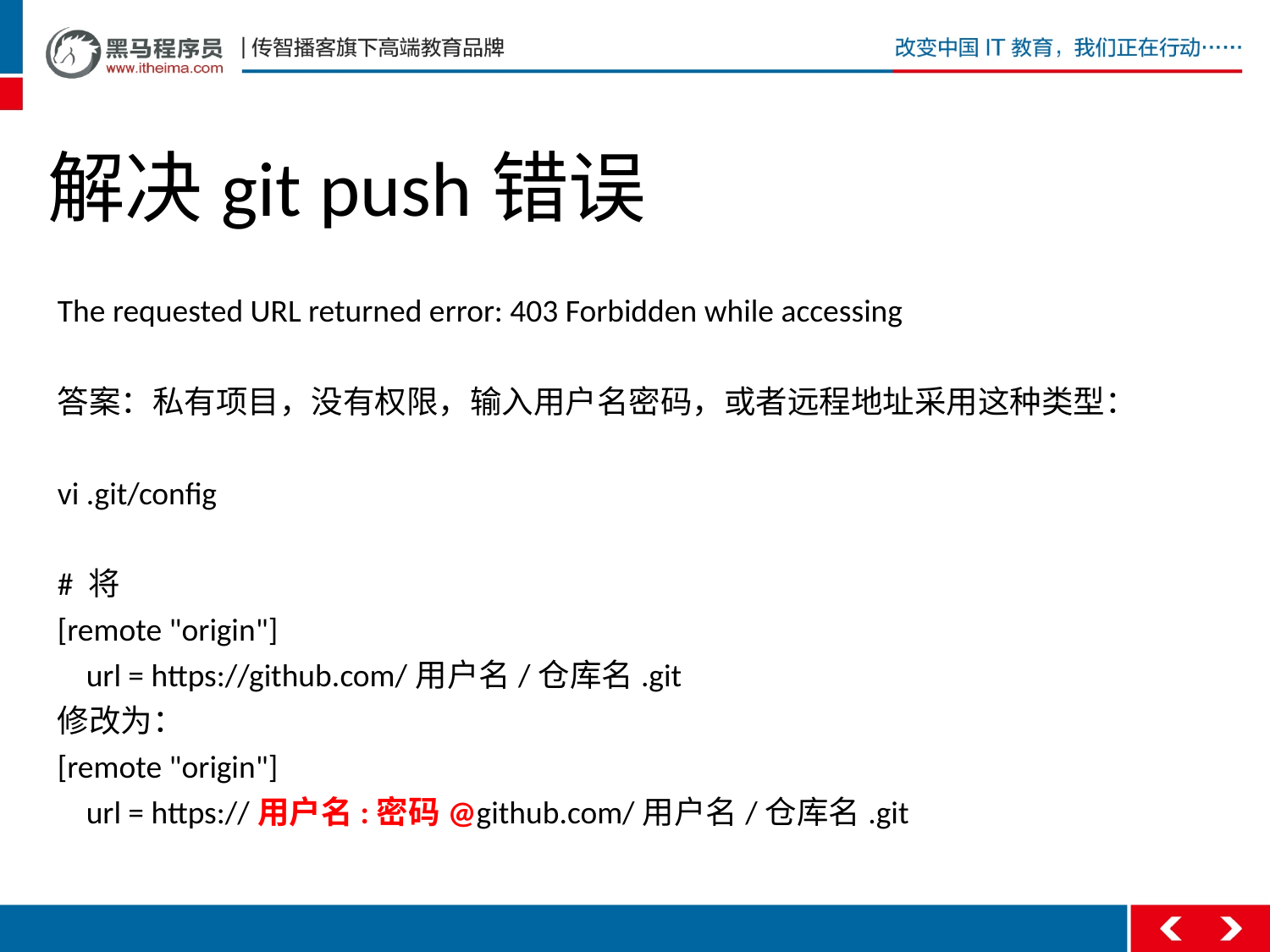

# 解决git push错误
The requested URL returned error: 403 Forbidden while accessing

答案：私有项目，没有权限，输入用户名密码，或者远程地址采用这种类型：

vi .git/config

# 将
[remote "origin"]
    url = https://github.com/用户名/仓库名.git
修改为：
[remote "origin"]
    url = https://用户名:密码@github.com/用户名/仓库名.git